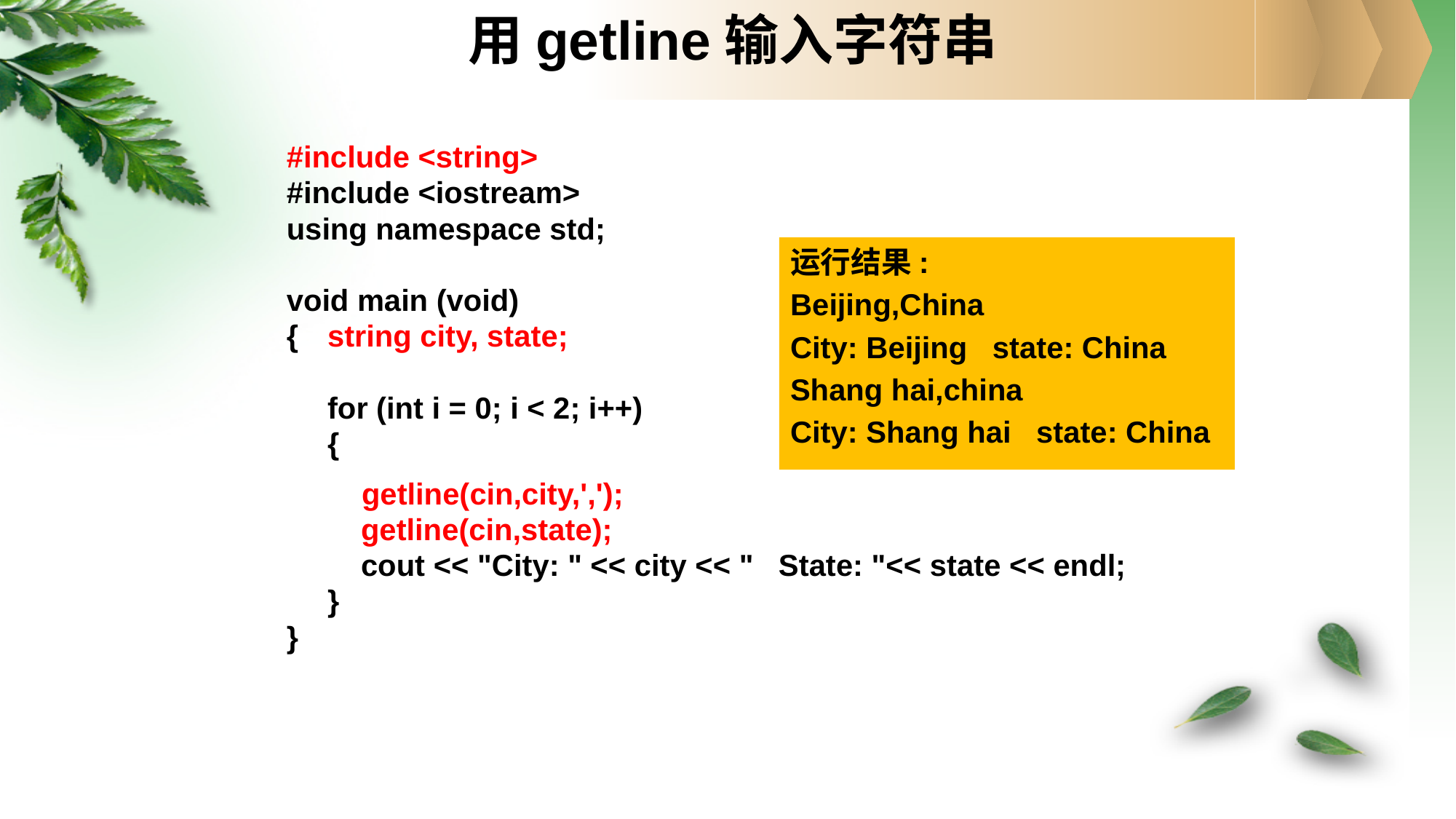

# 用getline输入字符串
#include <string>
#include <iostream>
using namespace std;

void main (void)
{	string city, state;

	for (int i = 0; i < 2; i++)
	{
         getline(cin,city,',');
	    getline(cin,state);
	    cout << "City: " << city << "   State: "<< state << endl;
	}
}
运行结果:
Beijing,China
City: Beijing   state: China
Shang hai,china
City: Shang hai   state: China